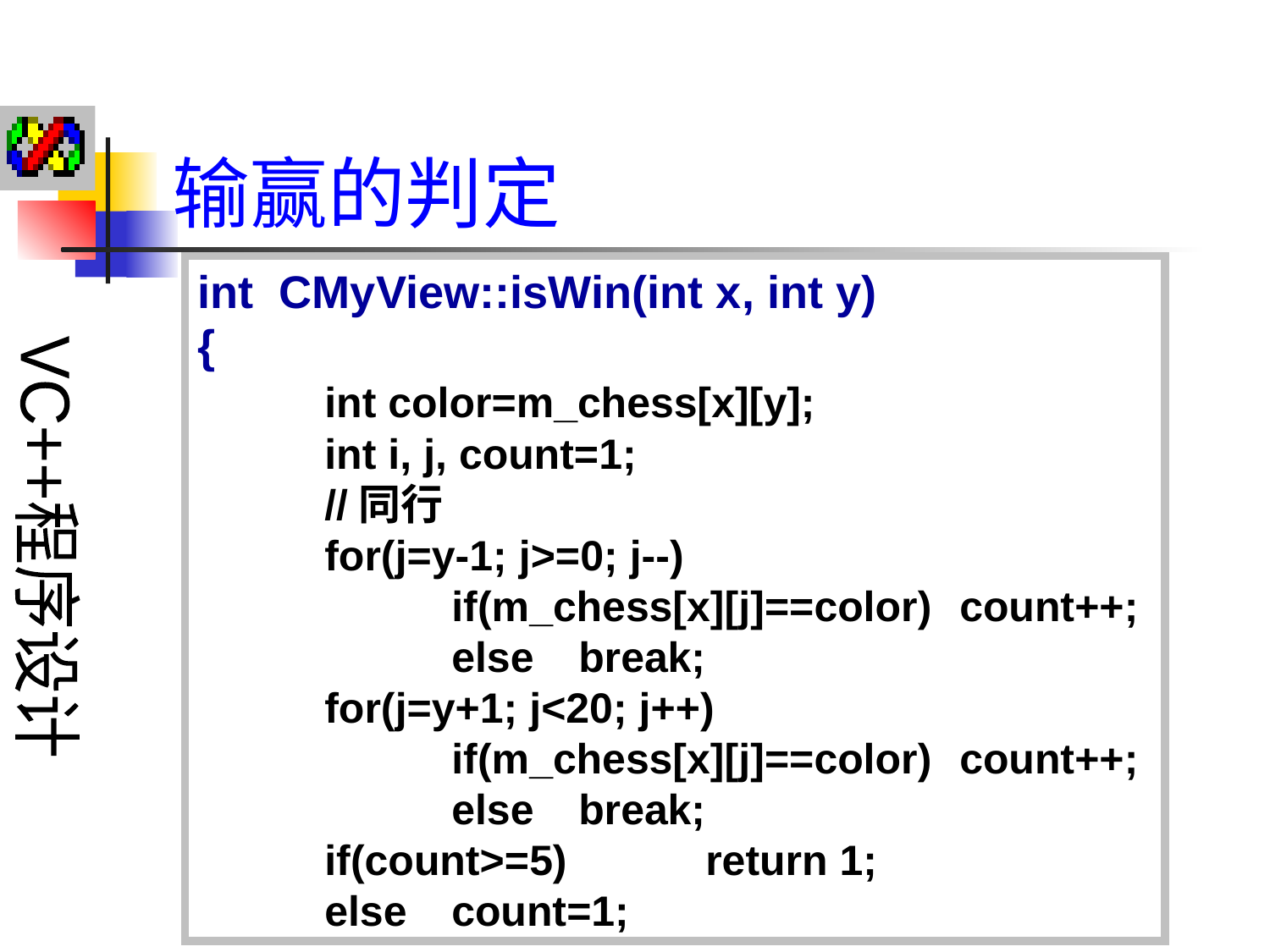

# 输赢的判定
int  CMyView::isWin(int x, int y)
{
	int color=m_chess[x][y];
	int i, j, count=1;
	//同行
	for(j=y-1; j>=0; j--)
		if(m_chess[x][j]==color)	count++;
		else	break;
	for(j=y+1; j<20; j++)
		if(m_chess[x][j]==color)	count++;
		else	break;
	if(count>=5)		return 1;
	else	count=1;